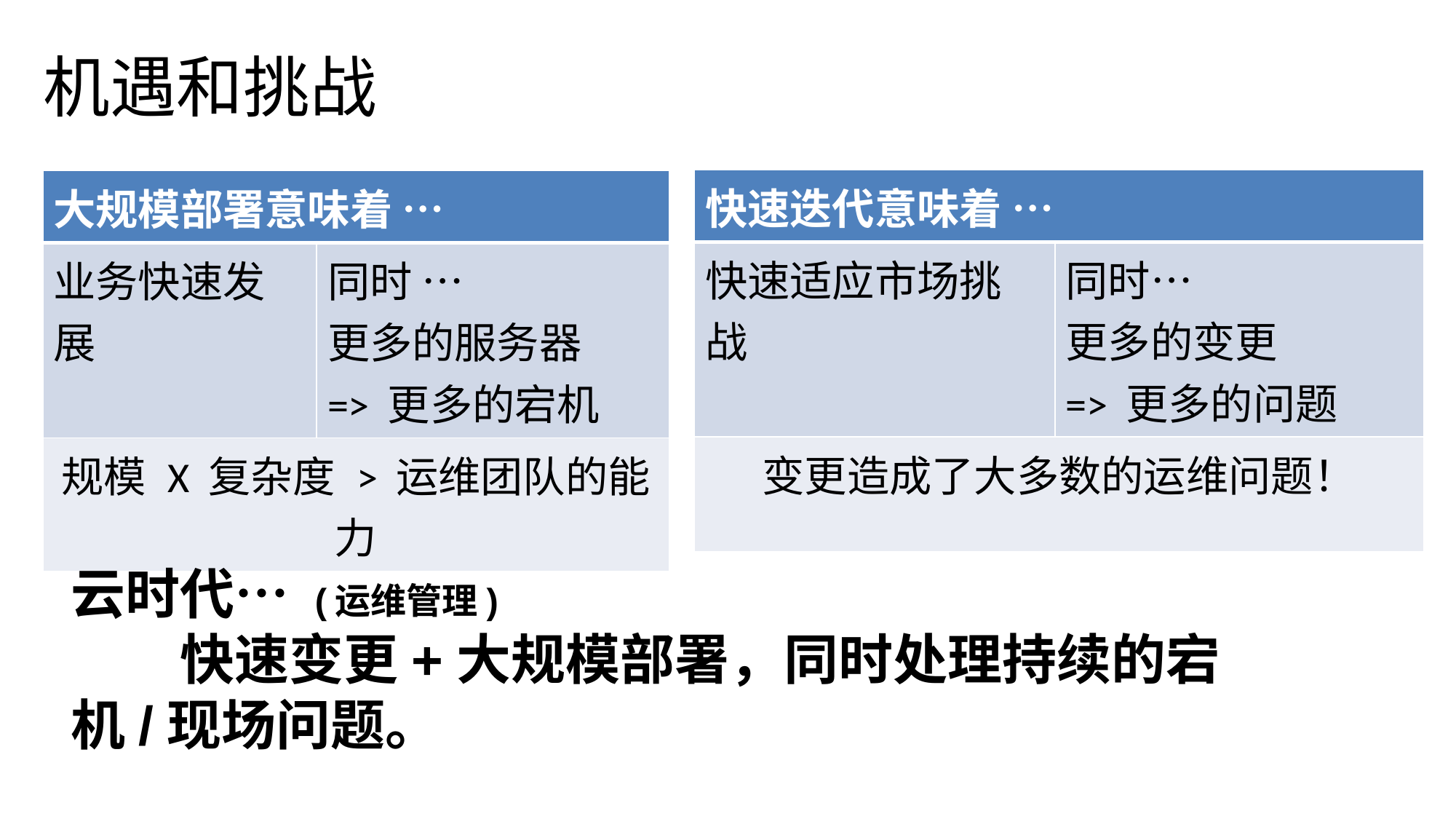

# 机遇和挑战
| 快速迭代意味着 … |  |
| --- | --- |
| 快速适应市场挑战 | 同时… 更多的变更 => 更多的问题 |
| 变更造成了大多数的运维问题！ |  |
| 大规模部署意味着 … |  |
| --- | --- |
| 业务快速发展 | 同时 … 更多的服务器 => 更多的宕机 |
| 规模 X 复杂度 > 运维团队的能力 |  |
云时代… (运维管理)
	快速变更+大规模部署，同时处理持续的宕机/现场问题。